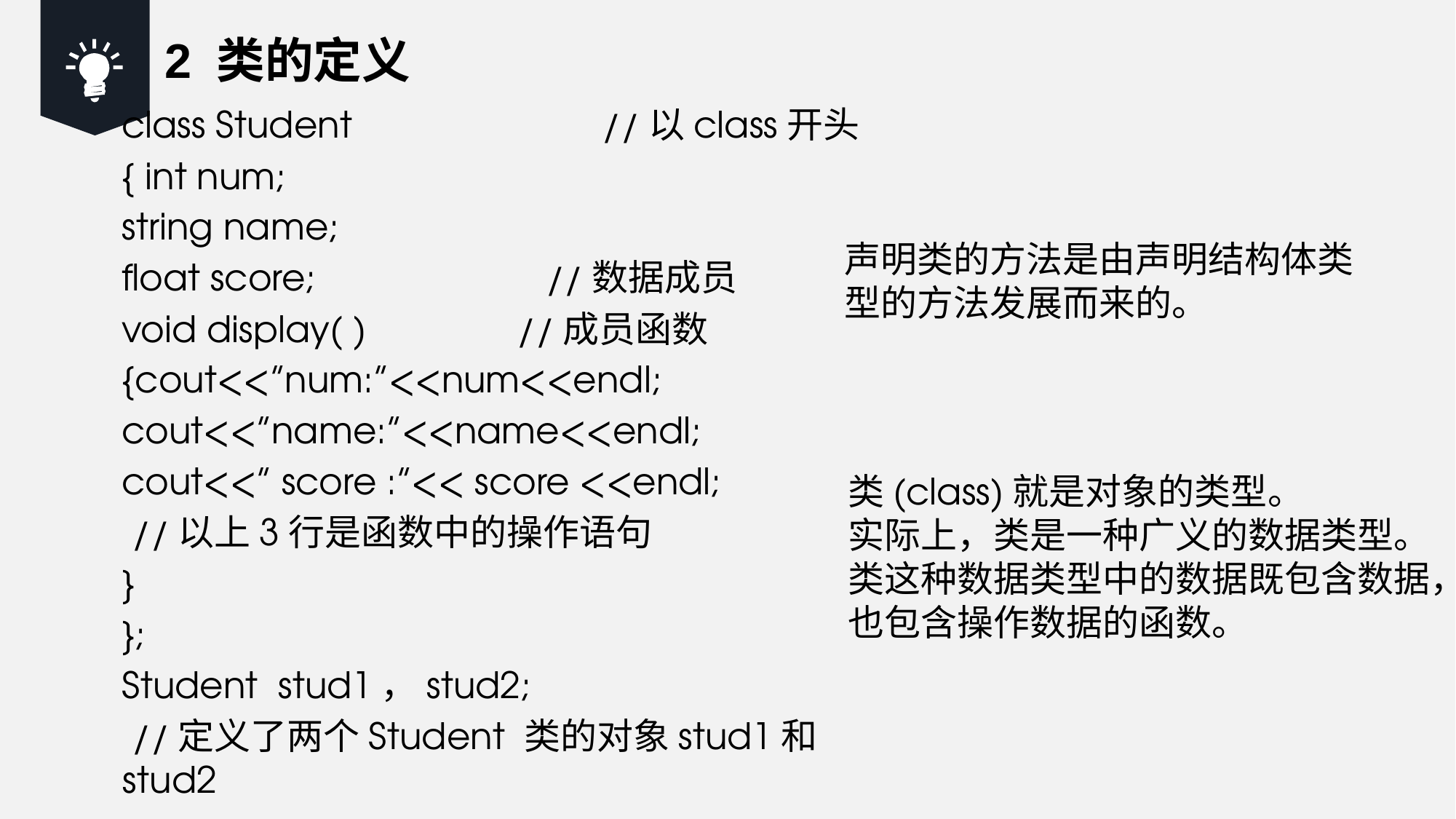

2 类的定义

class Student                         //以class开头
{ int num;
string name;
float score;                       //数据成员
void display( )               //成员函数
{cout<<″num:″<<num<<endl;
cout<<″name:″<<name<<endl;
cout<<″ score :″<< score <<endl;
 //以上3行是函数中的操作语句
}
};
Student  stud1，stud2;
 //定义了两个Student 类的对象stud1和stud2
声明类的方法是由声明结构体类型的方法发展而来的。
类(class)就是对象的类型。
实际上，类是一种广义的数据类型。类这种数据类型中的数据既包含数据，也包含操作数据的函数。